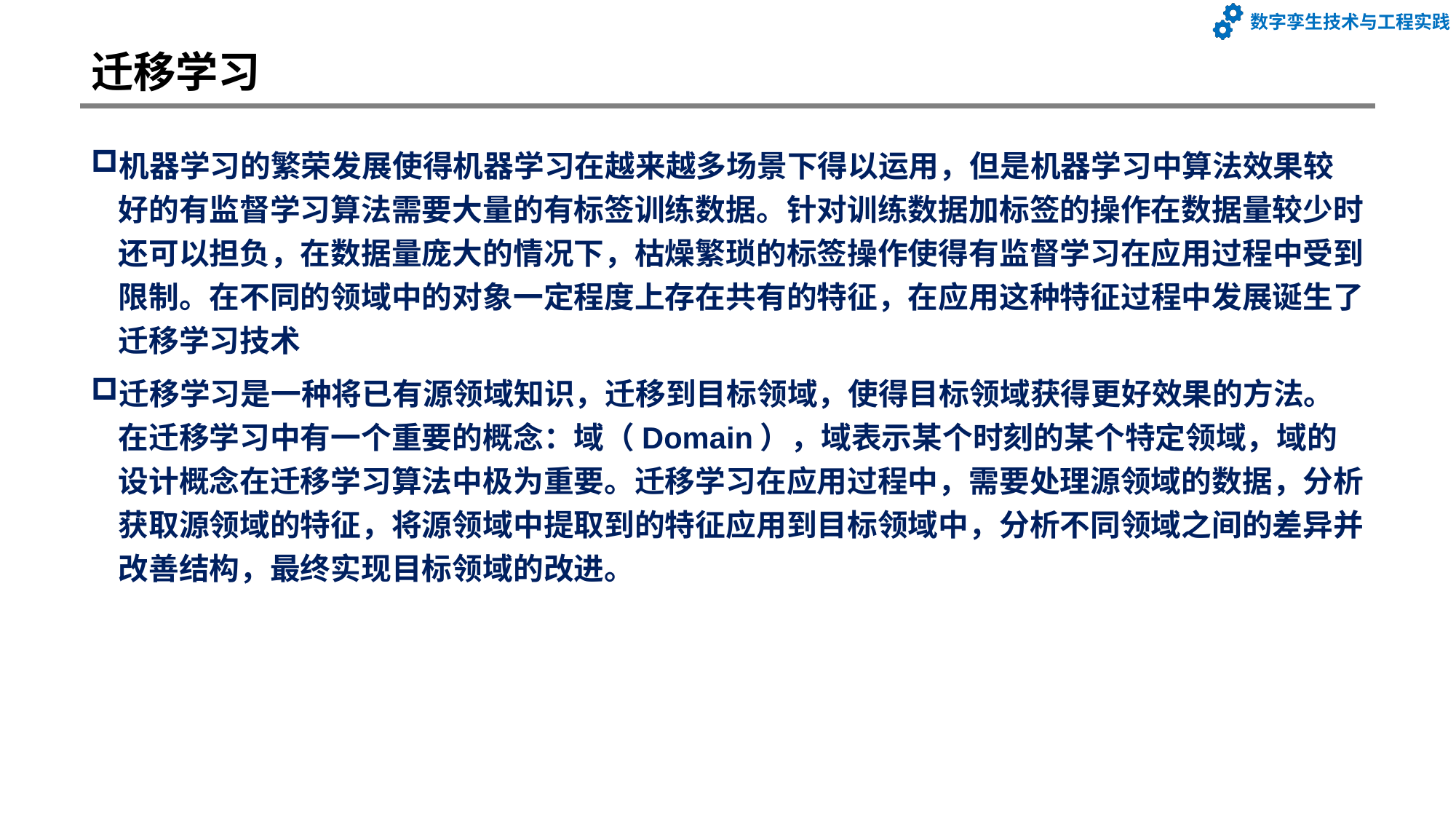

# 迁移学习
机器学习的繁荣发展使得机器学习在越来越多场景下得以运用，但是机器学习中算法效果较好的有监督学习算法需要大量的有标签训练数据。针对训练数据加标签的操作在数据量较少时还可以担负，在数据量庞大的情况下，枯燥繁琐的标签操作使得有监督学习在应用过程中受到限制。在不同的领域中的对象一定程度上存在共有的特征，在应用这种特征过程中发展诞生了迁移学习技术
迁移学习是一种将已有源领域知识，迁移到目标领域，使得目标领域获得更好效果的方法。在迁移学习中有一个重要的概念：域（Domain），域表示某个时刻的某个特定领域，域的设计概念在迁移学习算法中极为重要。迁移学习在应用过程中，需要处理源领域的数据，分析获取源领域的特征，将源领域中提取到的特征应用到目标领域中，分析不同领域之间的差异并改善结构，最终实现目标领域的改进。